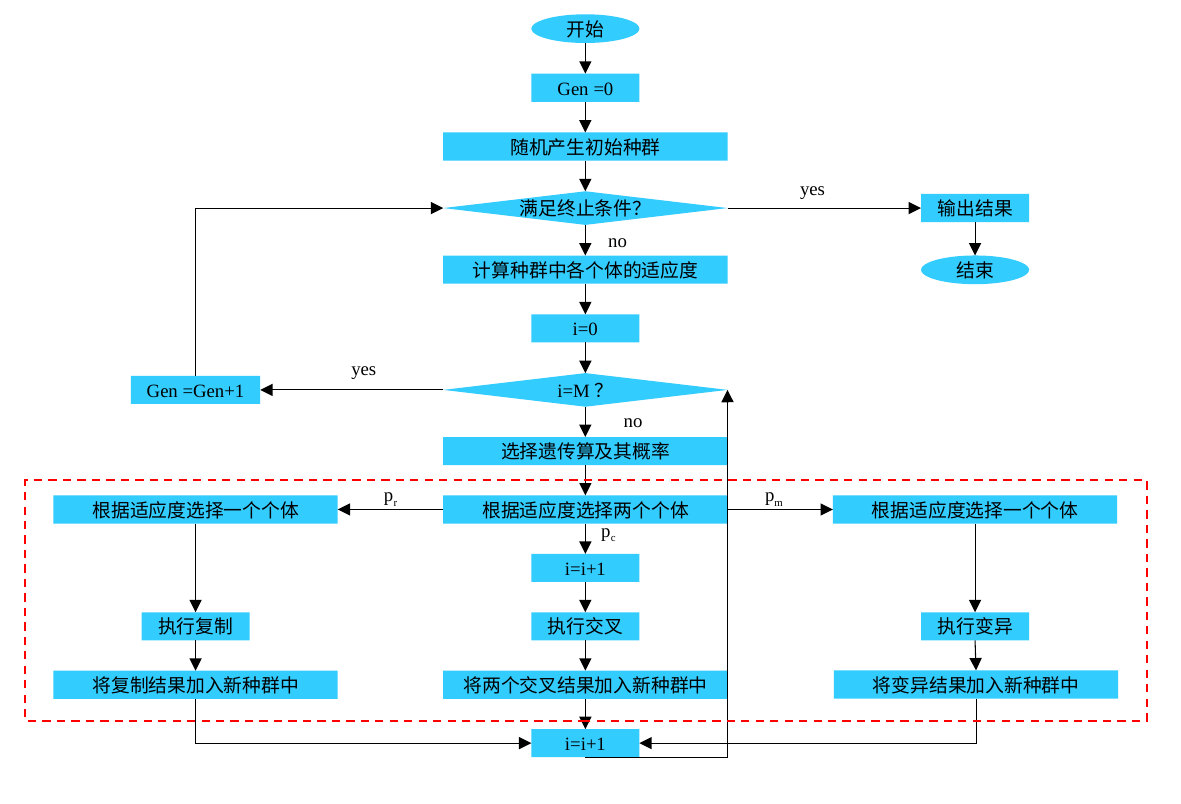

开始
Gen =0
随机产生初始种群
yes
满足终止条件？
输出结果
no
计算种群中各个体的适应度
结束
i=0
yes
i=M？
Gen =Gen+1
no
选择遗传算及其概率

pr
pm
根据适应度选择一个个体
根据适应度选择两个个体
根据适应度选择一个个体
pc
i=i+1
执行复制
执行变异
执行交叉
将变异结果加入新种群中
将复制结果加入新种群中
将两个交叉结果加入新种群中
i=i+1